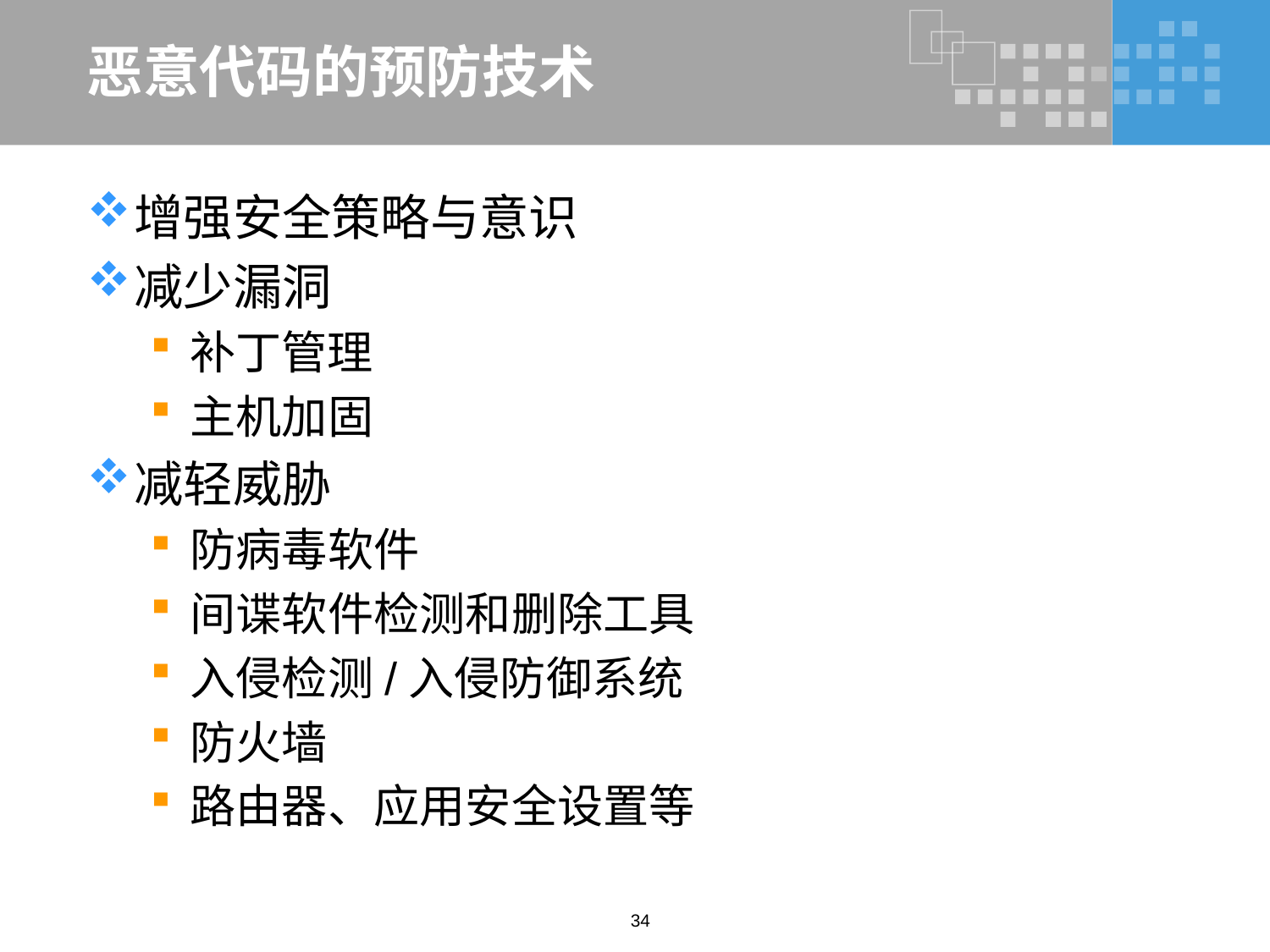

# 恶意代码的预防技术
增强安全策略与意识
减少漏洞
补丁管理
主机加固
减轻威胁
防病毒软件
间谍软件检测和删除工具
入侵检测/入侵防御系统
防火墙
路由器、应用安全设置等
34